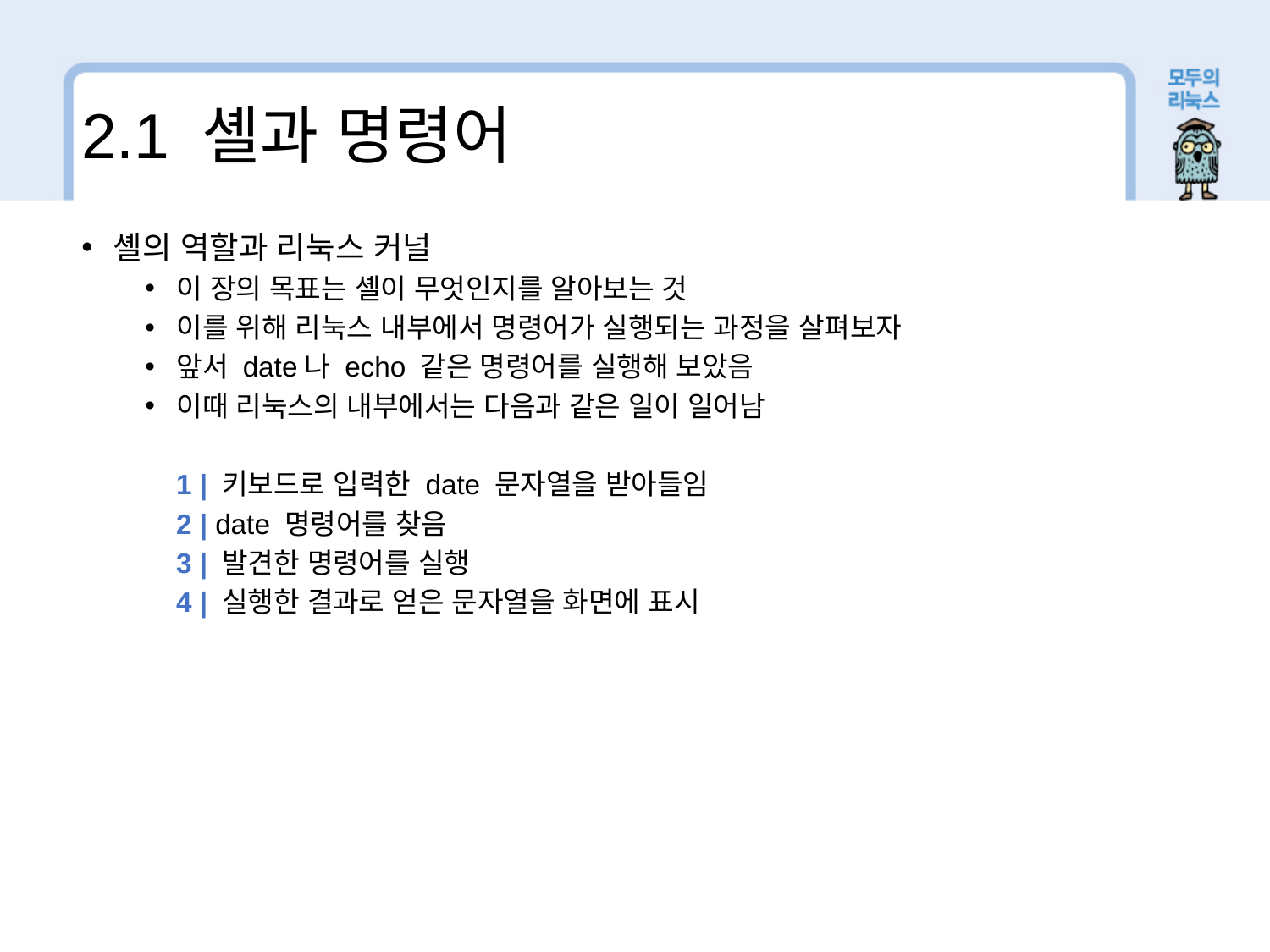

2.1 셸과 명령어
셸의 역할과 리눅스 커널
이 장의 목표는 셸이 무엇인지를 알아보는 것
이를 위해 리눅스 내부에서 명령어가 실행되는 과정을 살펴보자
앞서 date나 echo 같은 명령어를 실행해 보았음
이때 리눅스의 내부에서는 다음과 같은 일이 일어남

    1 | 키보드로 입력한 date 문자열을 받아들임
    2 | date 명령어를 찾음
    3 | 발견한 명령어를 실행
    4 | 실행한 결과로 얻은 문자열을 화면에 표시